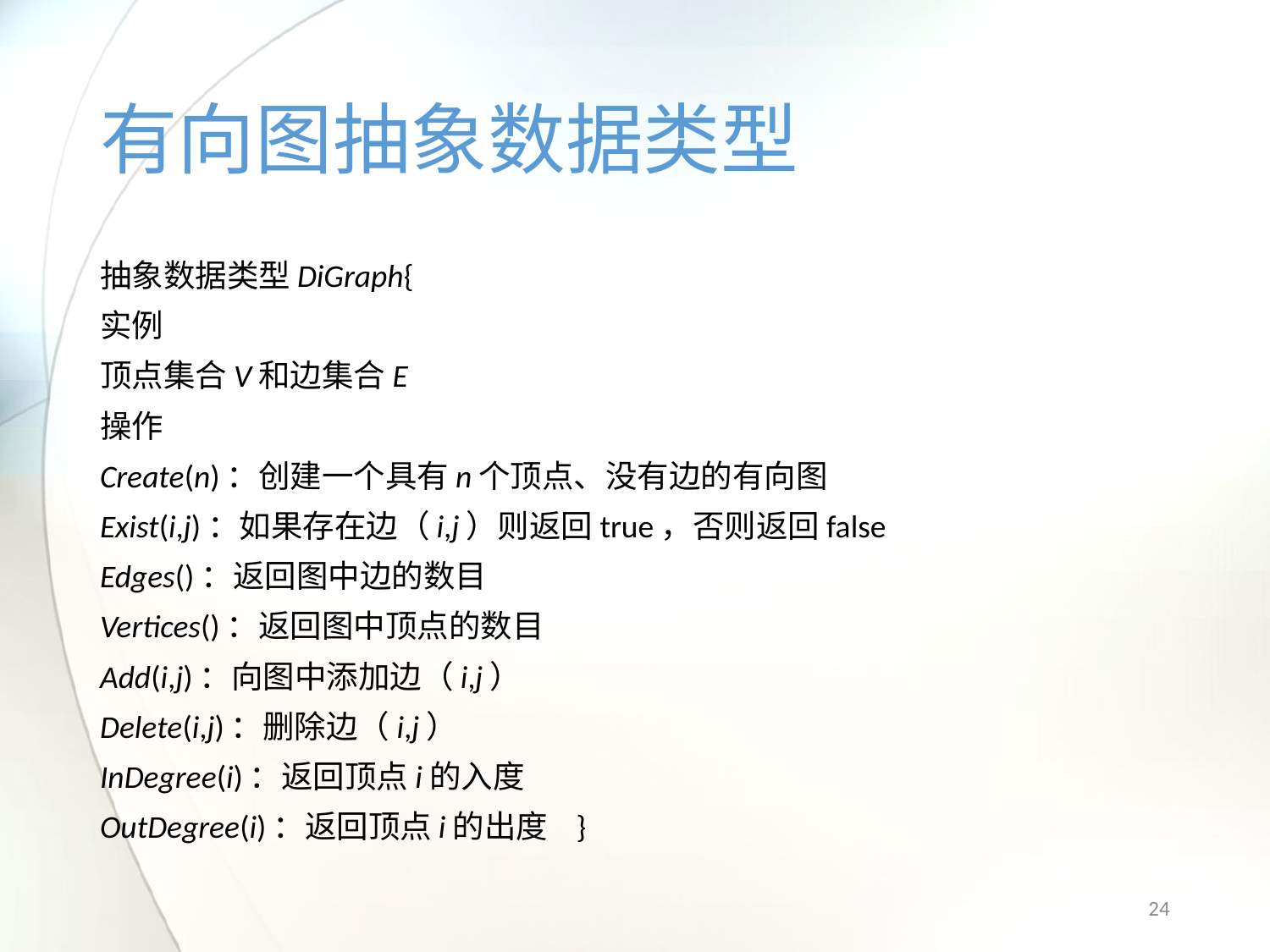

# 有向图抽象数据类型
抽象数据类型DiGraph{
实例
顶点集合V和边集合E
操作
Create(n)：创建一个具有n个顶点、没有边的有向图
Exist(i,j)：如果存在边（i,j）则返回true，否则返回false
Edges()：返回图中边的数目
Vertices()：返回图中顶点的数目
Add(i,j)：向图中添加边（i,j）
Delete(i,j)：删除边（i,j）
InDegree(i)：返回顶点i的入度
OutDegree(i)：返回顶点i的出度   }
24